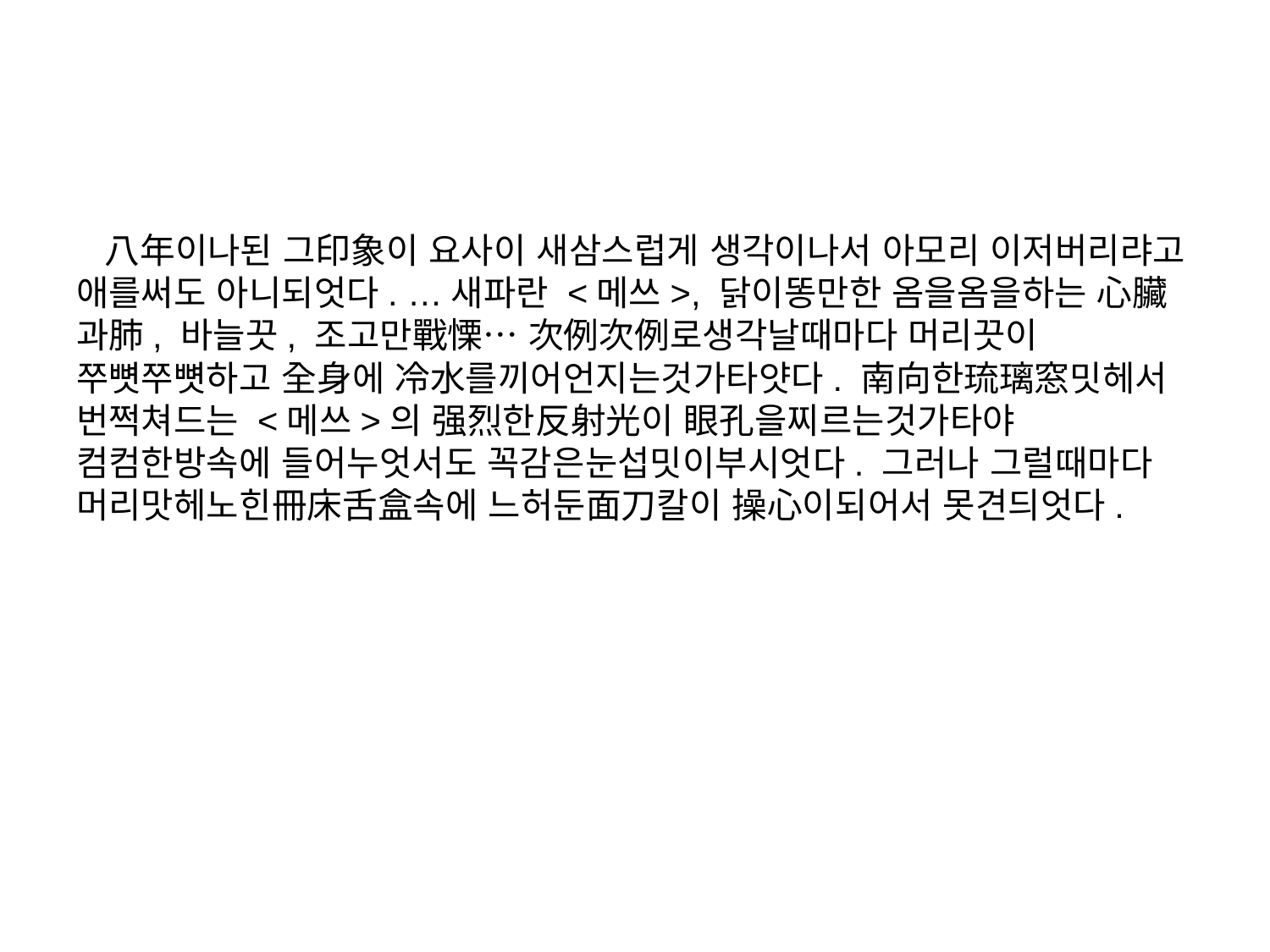

八年이나된 그印象이 요사이 새삼스럽게 생각이나서 아모리 이저버리랴고 애를써도 아니되엇다. …새파란 <메쓰>, 닭이똥만한 옴을옴을하는 心臟과肺, 바늘끗, 조고만戰慄… 次例次例로생각날때마다 머리끗이 쭈뼛쭈뼛하고 全身에 冷水를끼어언지는것가타얏다. 南向한琉璃窓밋헤서 번쩍쳐드는 <메쓰>의 强烈한反射光이 眼孔을찌르는것가타야 컴컴한방속에 들어누엇서도 꼭감은눈섭밋이부시엇다. 그러나 그럴때마다 머리맛헤노힌冊床舌盒속에 느허둔面刀칼이 操心이되어서 못견듸엇다.